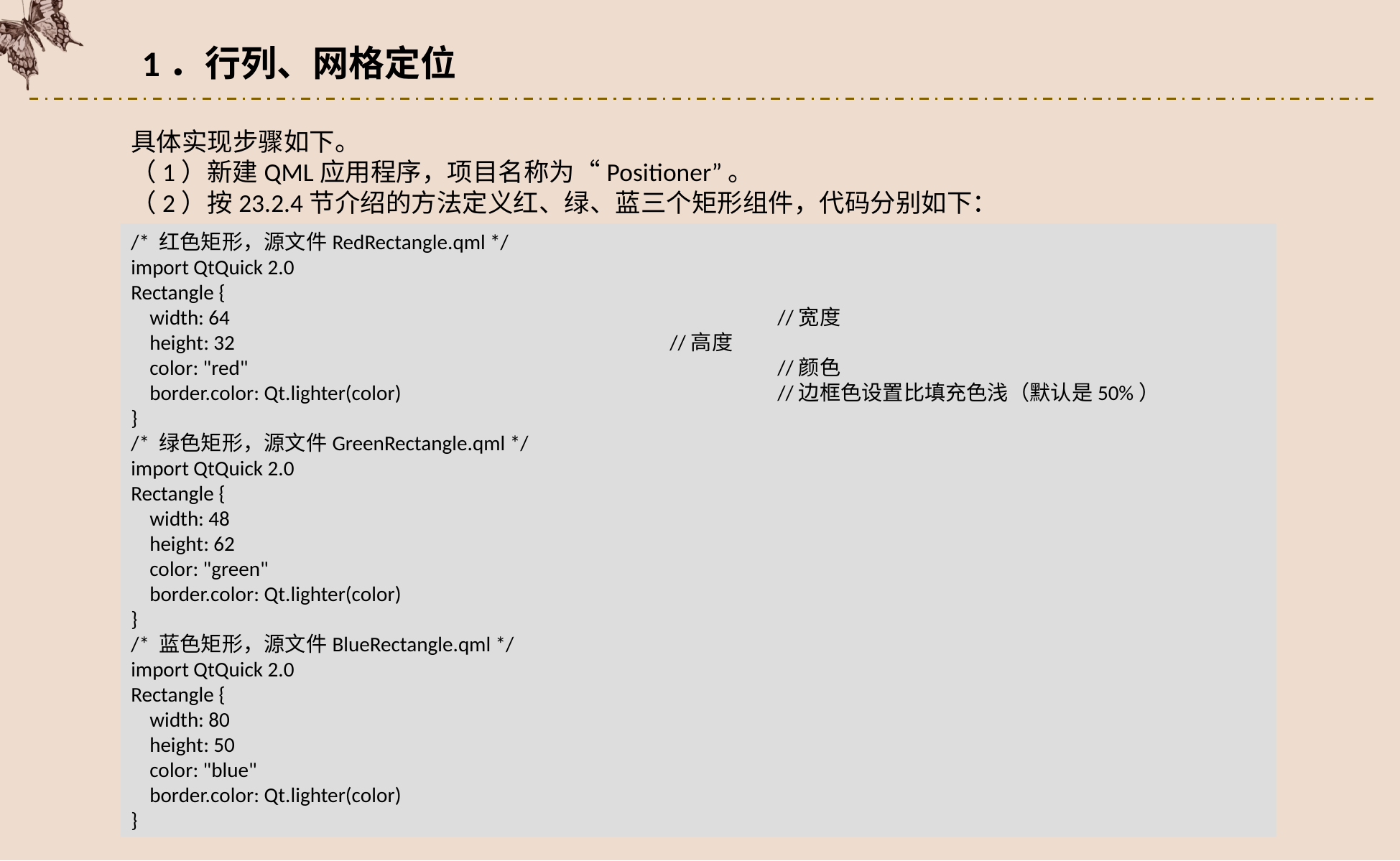

1．行列、网格定位
具体实现步骤如下。
（1）新建QML应用程序，项目名称为“Positioner”。
（2）按23.2.4节介绍的方法定义红、绿、蓝三个矩形组件，代码分别如下：
/* 红色矩形，源文件RedRectangle.qml */
import QtQuick 2.0
Rectangle {
    width: 64						//宽度
    height: 32					//高度
    color: "red"					//颜色
    border.color: Qt.lighter(color)				//边框色设置比填充色浅（默认是50%）
}
/* 绿色矩形，源文件GreenRectangle.qml */
import QtQuick 2.0
Rectangle {
    width: 48
    height: 62
    color: "green"
    border.color: Qt.lighter(color)
}
/* 蓝色矩形，源文件BlueRectangle.qml */
import QtQuick 2.0
Rectangle {
    width: 80
    height: 50
    color: "blue"
    border.color: Qt.lighter(color)
}